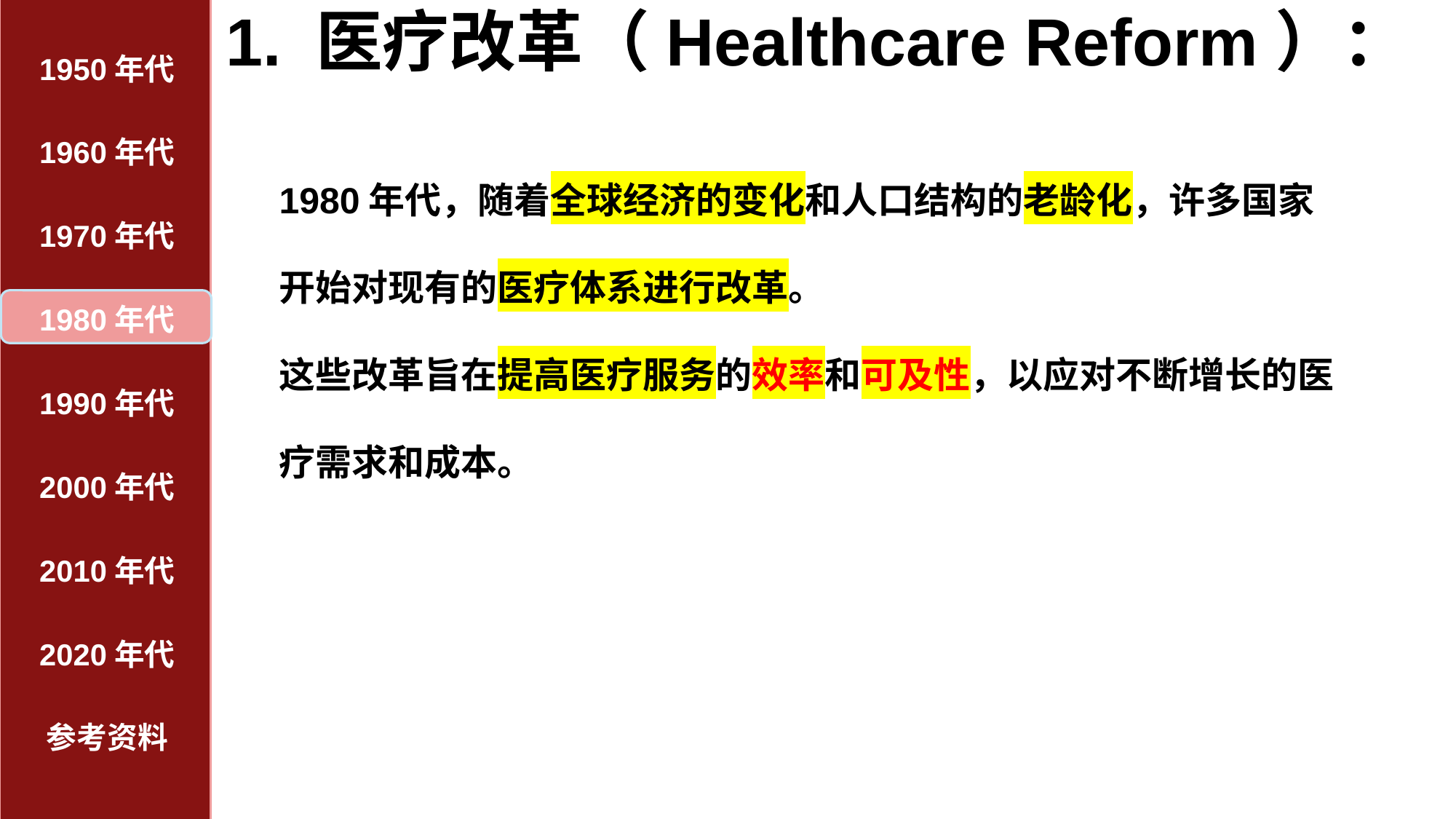

# 1. 医疗改革（Healthcare Reform）：

1950年代
1960年代
1980年代，随着全球经济的变化和人口结构的老龄化，许多国家开始对现有的医疗体系进行改革。
这些改革旨在提高医疗服务的效率和可及性，以应对不断增长的医疗需求和成本。
1970年代

1980年代

1990年代

2000年代
2010年代
2020年代
参考资料